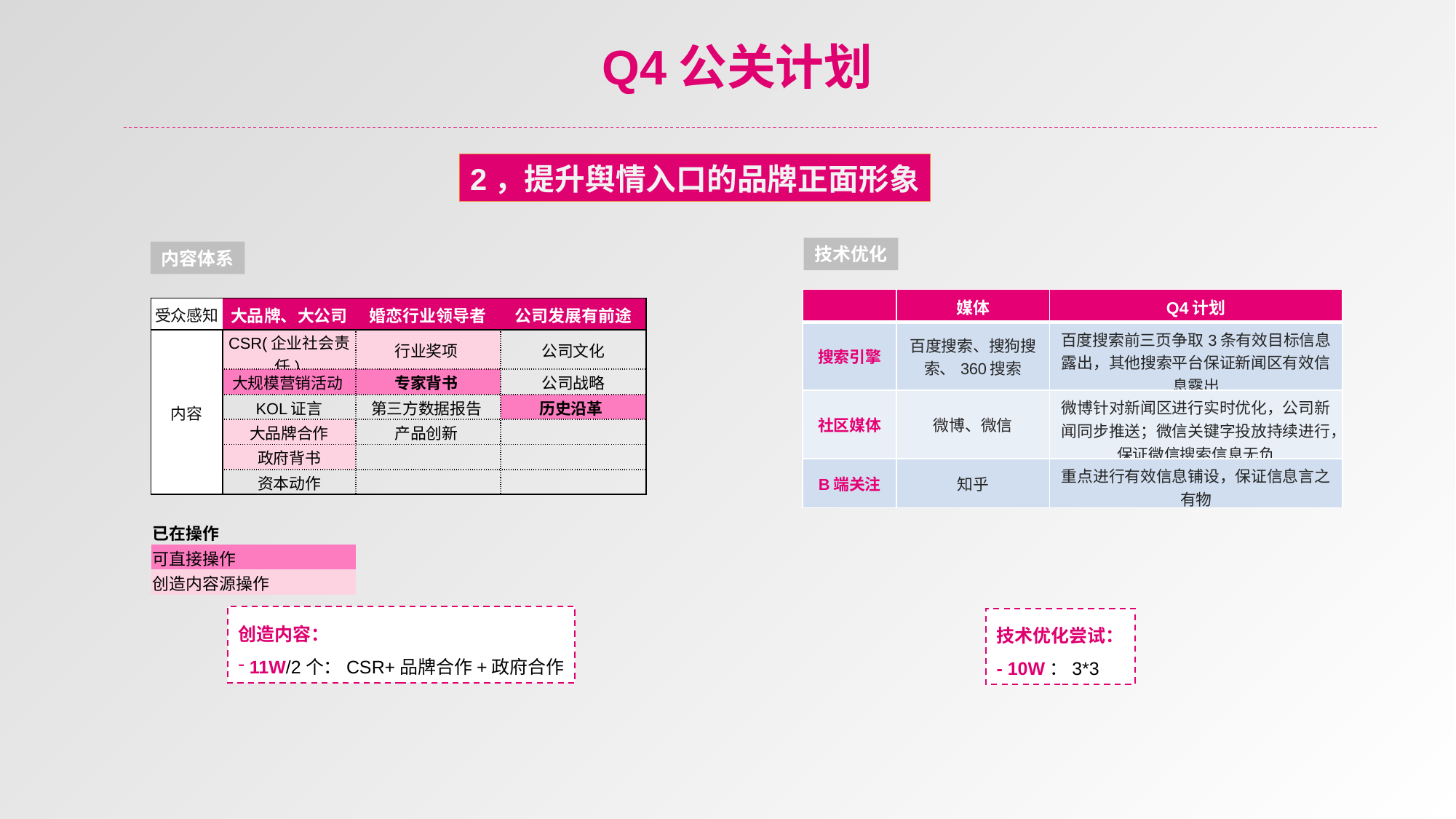

Q4公关计划
2，提升舆情入口的品牌正面形象
技术优化
内容体系
|  | 媒体 | Q4计划 |
| --- | --- | --- |
| 搜索引擎 | 百度搜索、搜狗搜索、360搜索 | 百度搜索前三页争取3条有效目标信息露出，其他搜索平台保证新闻区有效信息露出 |
| 社区媒体 | 微博、微信 | 微博针对新闻区进行实时优化，公司新闻同步推送；微信关键字投放持续进行，保证微信搜索信息无负 |
| B端关注 | 知乎 | 重点进行有效信息铺设，保证信息言之有物 |
| 受众感知 | 大品牌、大公司 | 婚恋行业领导者 | 公司发展有前途 |
| --- | --- | --- | --- |
| 内容 | CSR(企业社会责任) | 行业奖项 | 公司文化 |
|  | 大规模营销活动 | 专家背书 | 公司战略 |
|  | KOL证言 | 第三方数据报告 | 历史沿革 |
|  | 大品牌合作 | 产品创新 |  |
|  | 政府背书 |  |  |
|  | 资本动作 |  |  |
|  |  |  |  |
| 已在操作 |  |  |  |
| 可直接操作 |  |  |  |
| 创造内容源操作 |  |  |  |
创造内容：
 11W/2个：CSR+品牌合作+政府合作
技术优化尝试：
- 10W：3*3